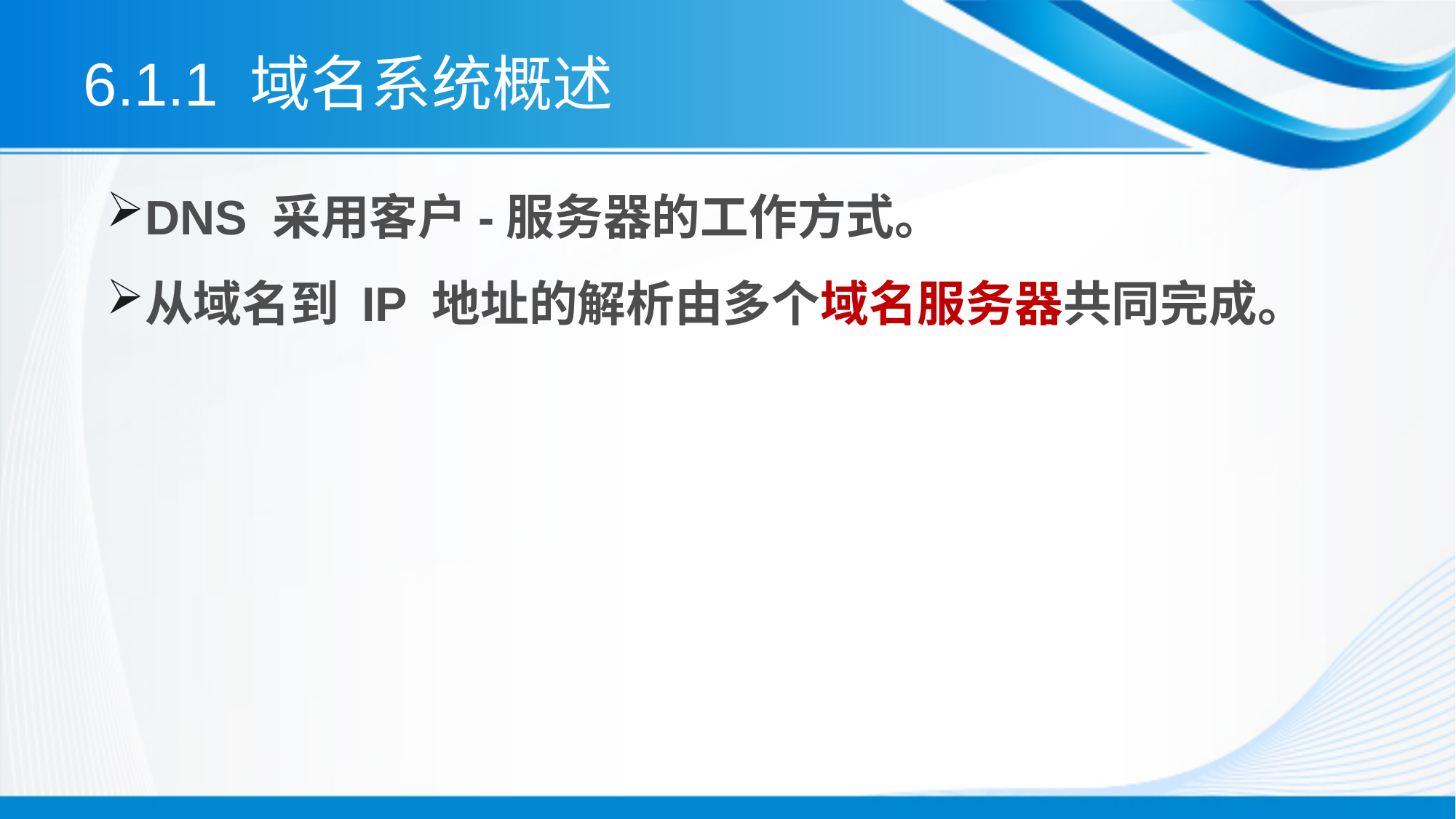

# 6.1.1 域名系统概述
DNS 采用客户-服务器的工作方式。
从域名到 IP 地址的解析由多个域名服务器共同完成。